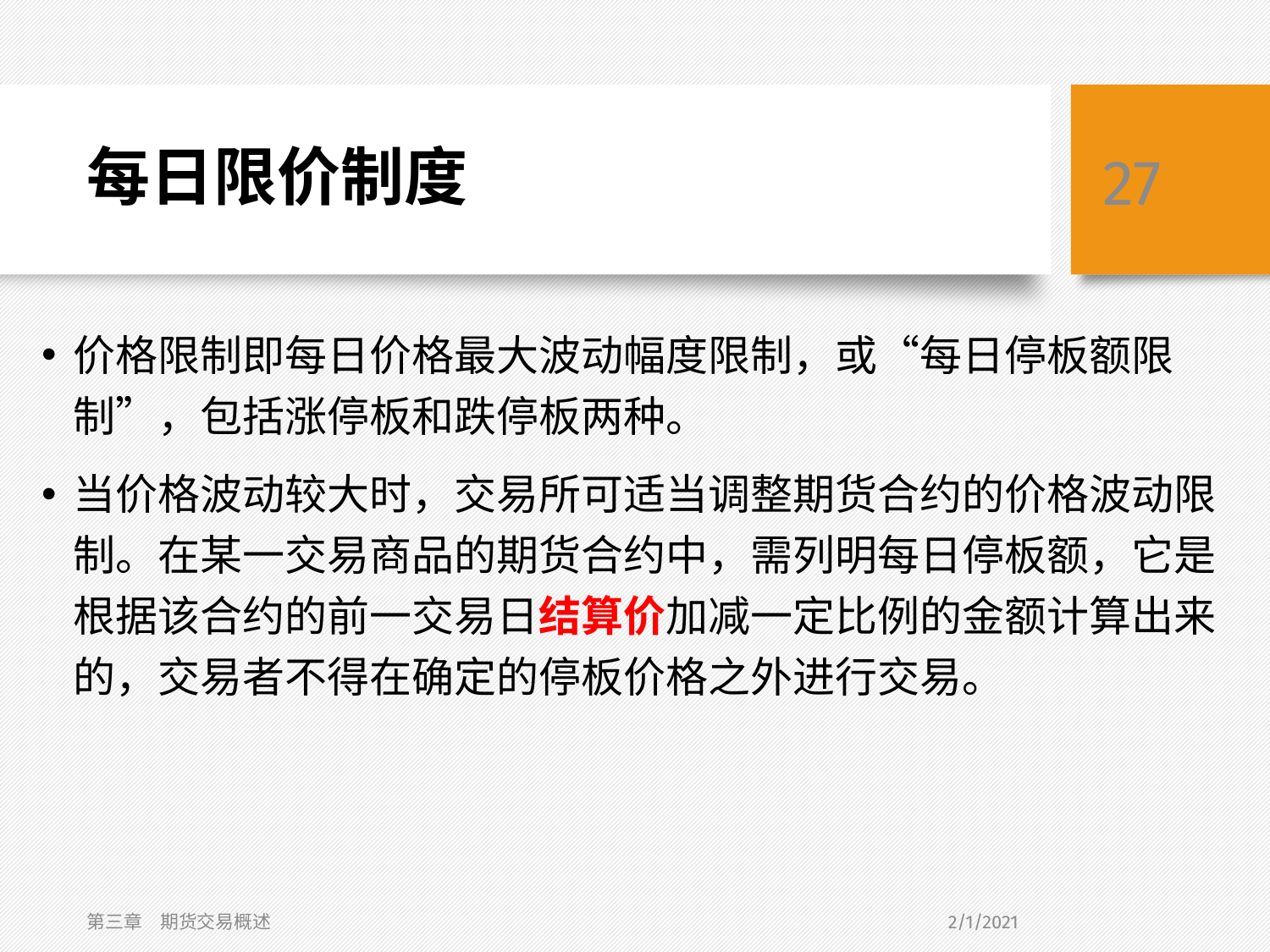

# 每日限价制度
27
价格限制即每日价格最大波动幅度限制，或“每日停板额限制”，包括涨停板和跌停板两种。
当价格波动较大时，交易所可适当调整期货合约的价格波动限制。在某一交易商品的期货合约中，需列明每日停板额，它是根据该合约的前一交易日结算价加减一定比例的金额计算出来的，交易者不得在确定的停板价格之外进行交易。
2/1/2021
第三章　期货交易概述